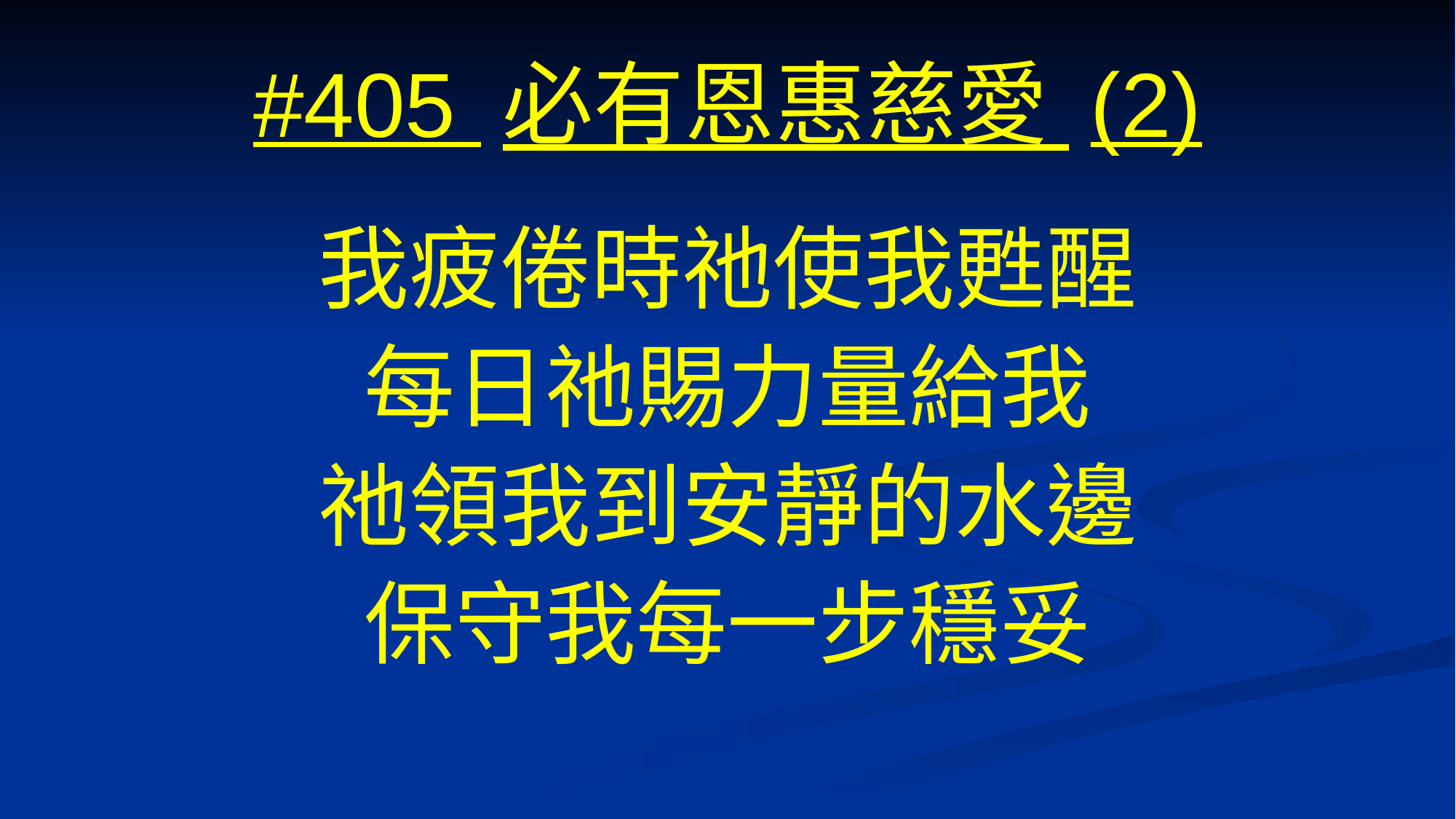

# #405 必有恩惠慈愛 (2)
我疲倦時祂使我甦醒
每日祂賜力量給我
祂領我到安靜的水邊
保守我每一步穩妥